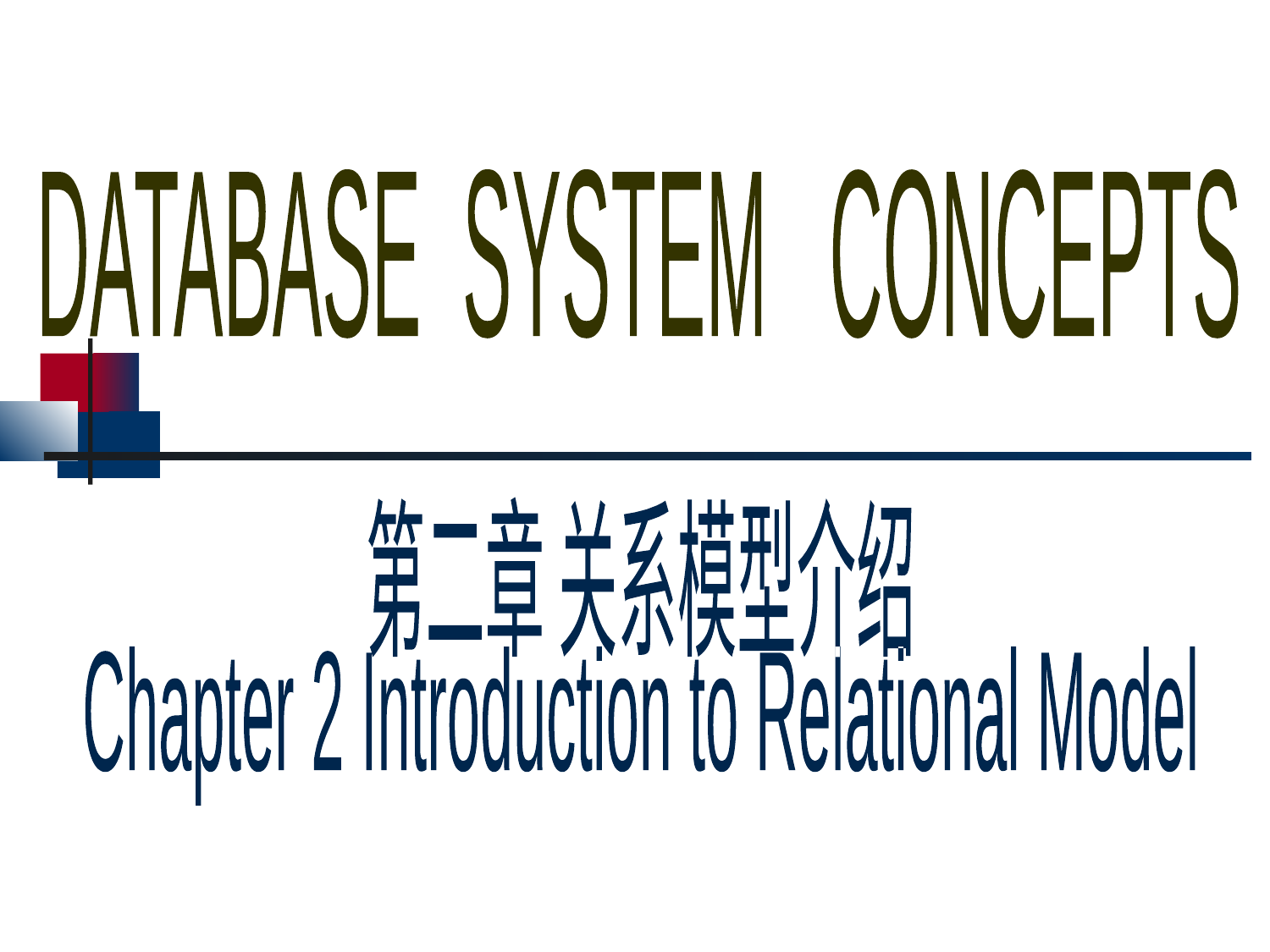

DATABASE  SYSTEM   CONCEPTS
第二章 关系模型介绍
Chapter 2 Introduction to Relational Model